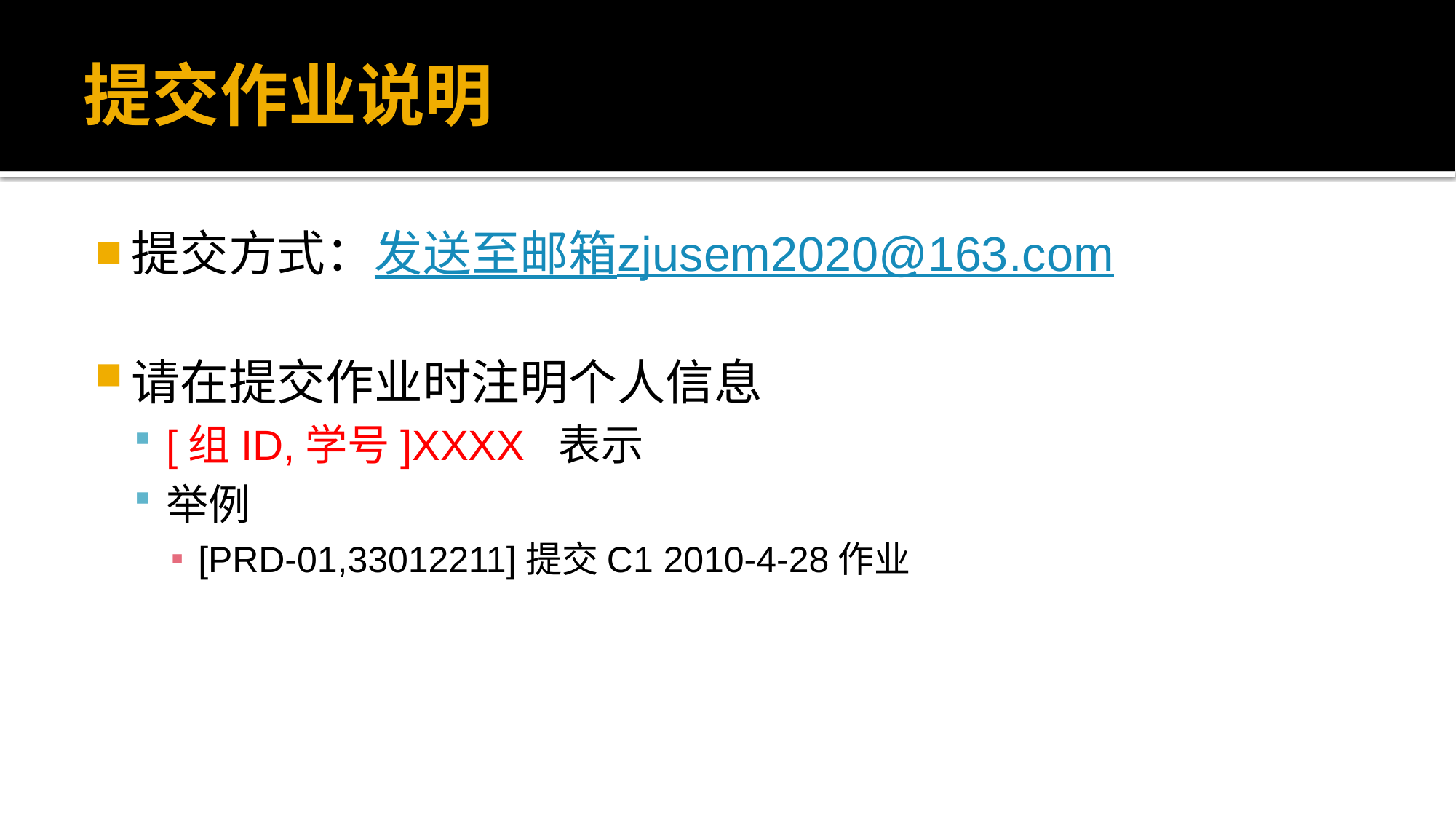

# 提交作业说明
提交方式：发送至邮箱zjusem2020@163.com

请在提交作业时注明个人信息
[组ID,学号]XXXX  表示
举例
[PRD-01,33012211]提交C1 2010-4-28作业